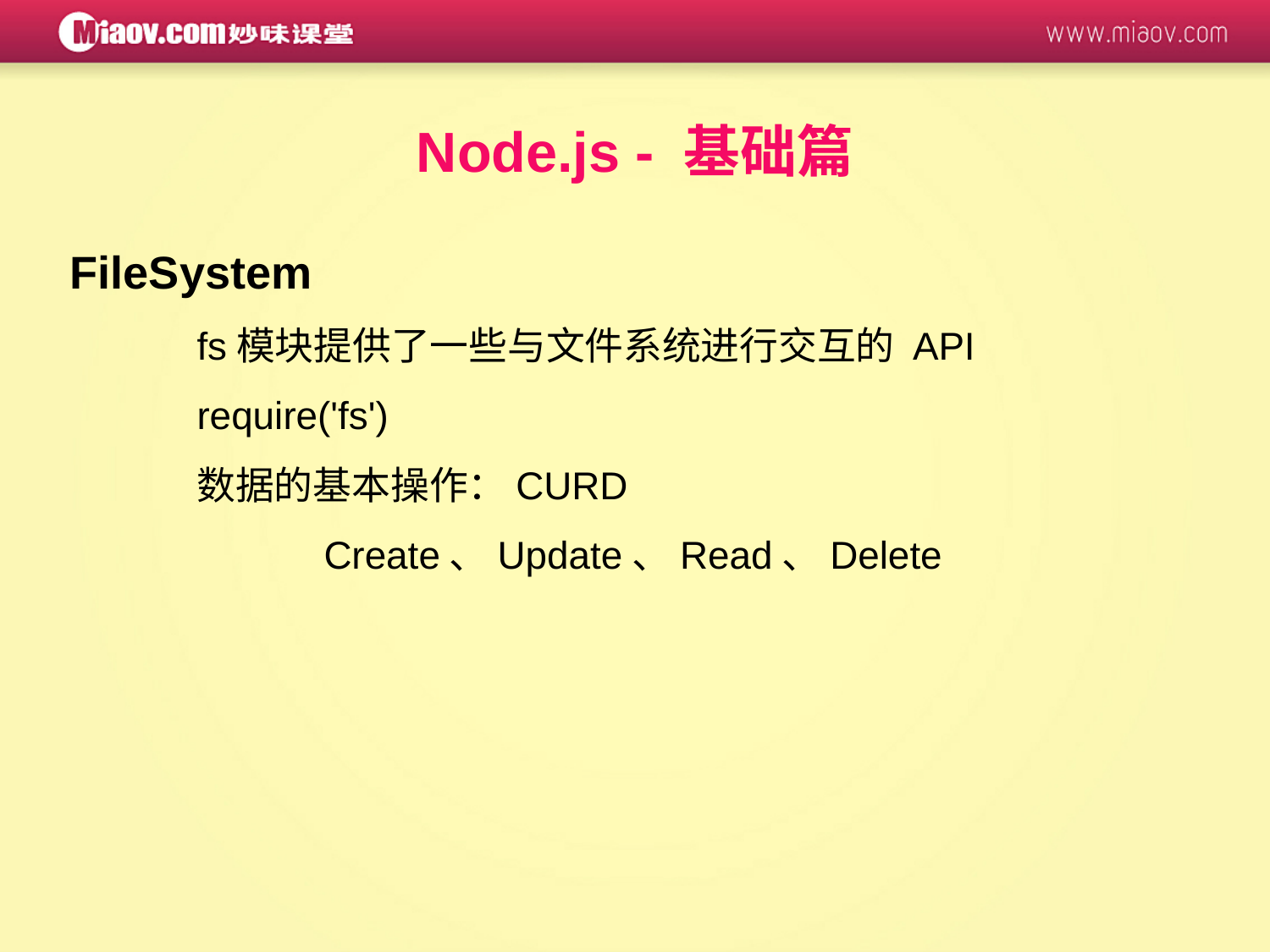

Node.js - 基础篇
FileSystem
	fs模块提供了一些与文件系统进行交互的 API
	require('fs')
	数据的基本操作：CURD
		Create、Update、Read、Delete